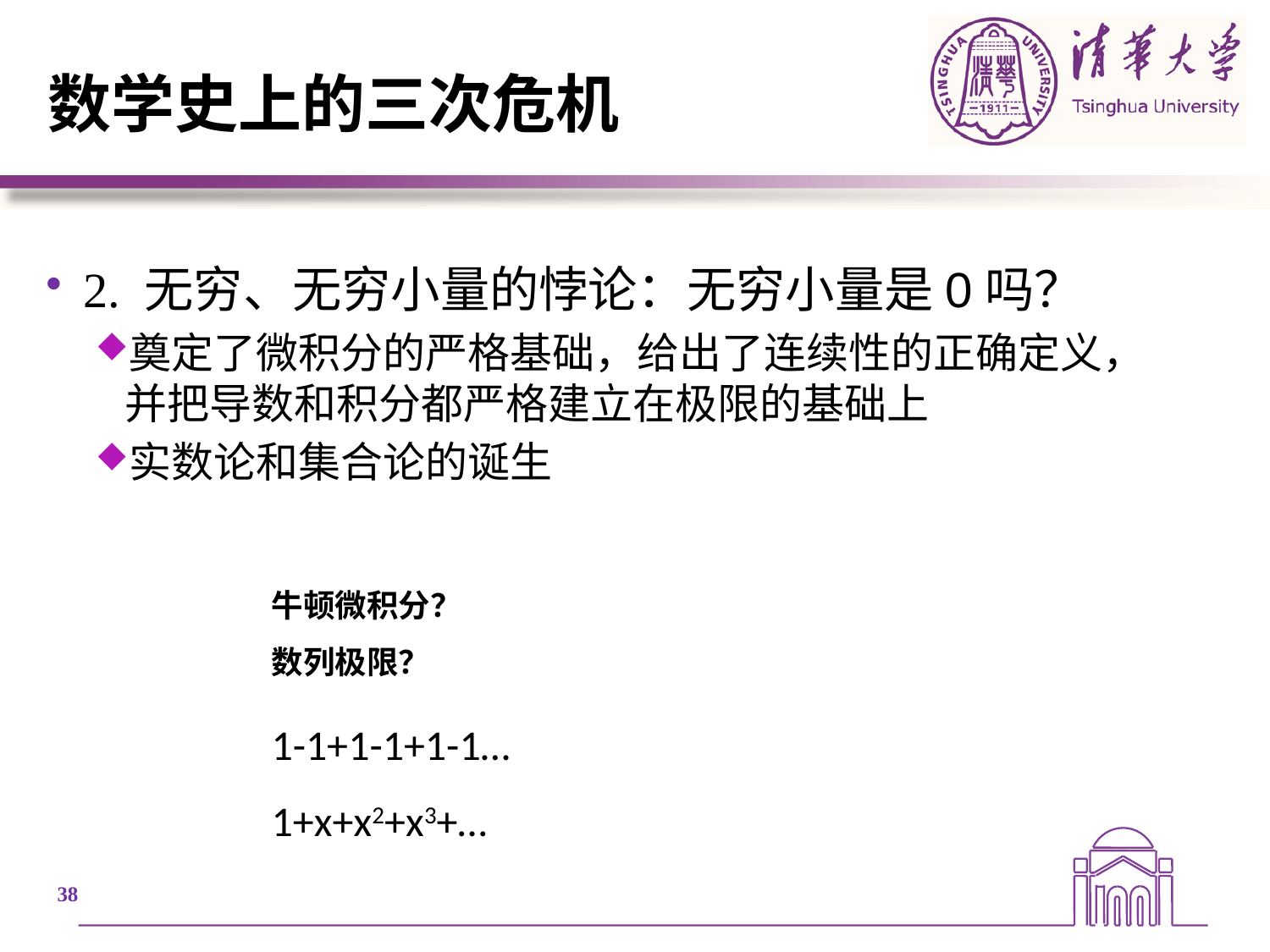

# 数学史上的三次危机
2. 无穷、无穷小量的悖论：无穷小量是0吗？
奠定了微积分的严格基础，给出了连续性的正确定义，并把导数和积分都严格建立在极限的基础上
实数论和集合论的诞生
牛顿微积分？
数列极限？
1-1+1-1+1-1…
1+x+x2+x3+…